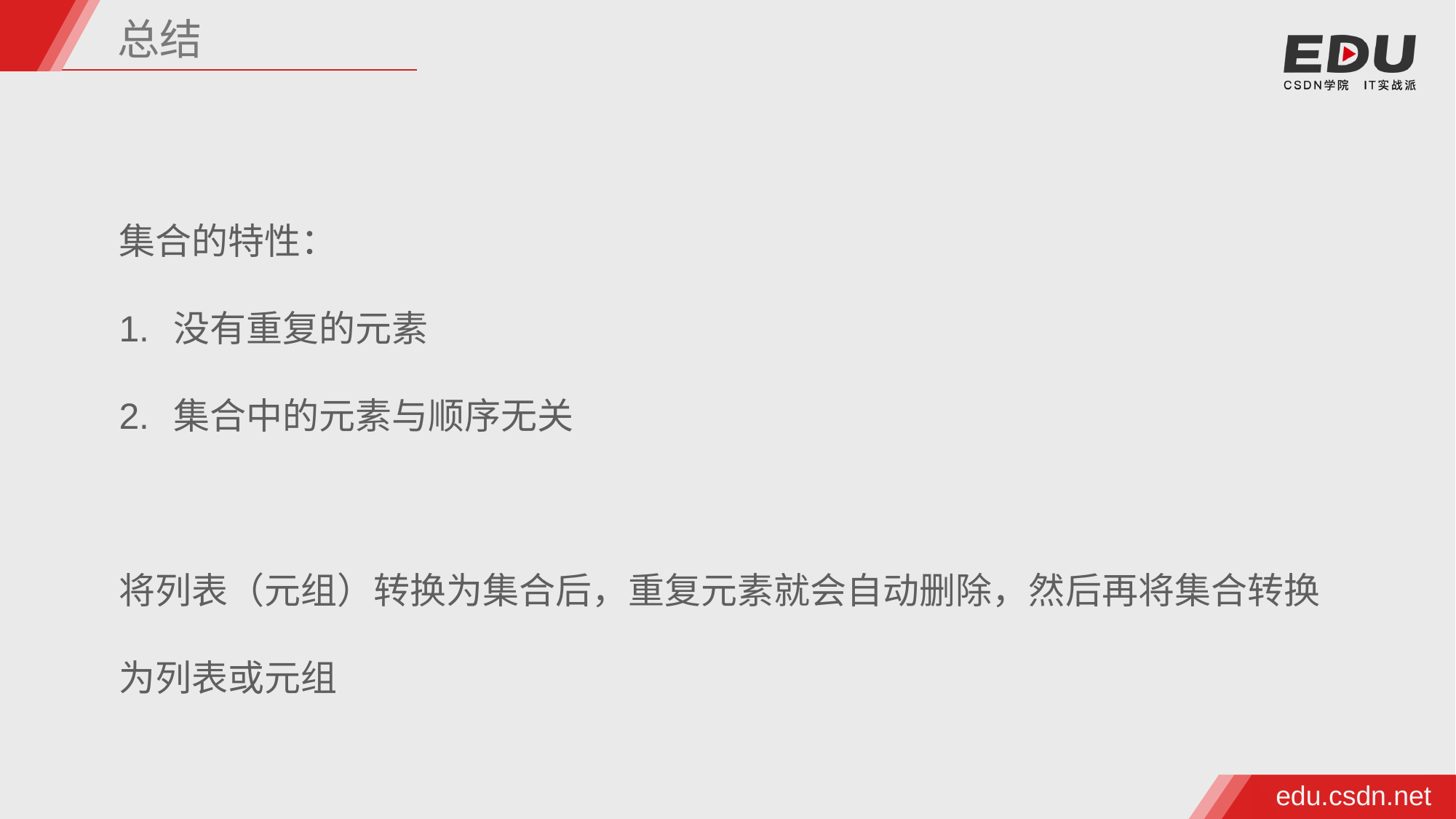

总结
集合的特性：
没有重复的元素
集合中的元素与顺序无关

将列表（元组）转换为集合后，重复元素就会自动删除，然后再将集合转换
为列表或元组
edu.csdn.net